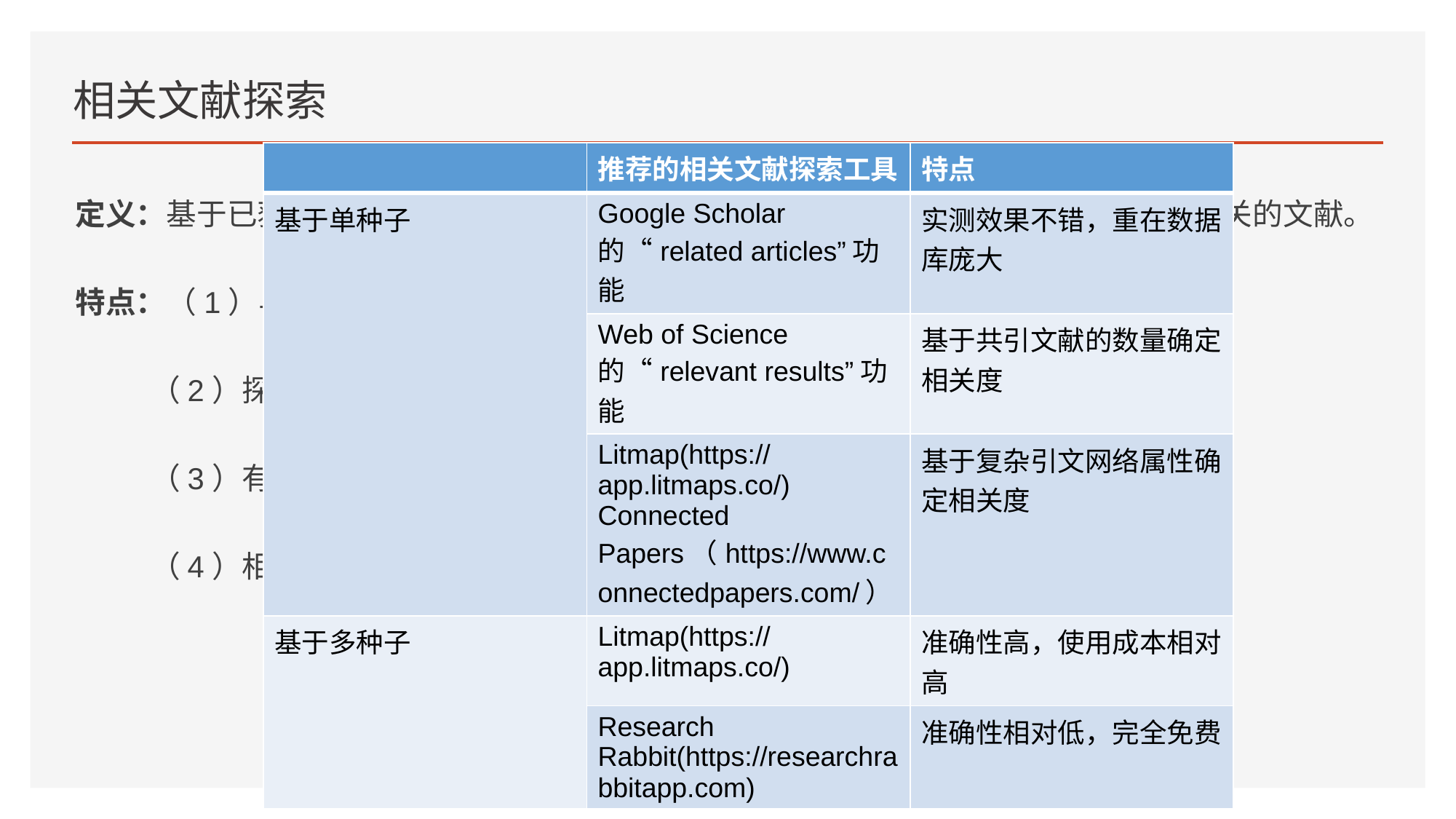

# 相关文献探索
|  | 推荐的相关文献探索工具 | 特点 |
| --- | --- | --- |
| 基于单种子 | Google Scholar的“related articles”功能 | 实测效果不错，重在数据库庞大 |
|  | Web of Science的“relevant results”功能 | 基于共引文献的数量确定相关度 |
|  | Litmap(https://app.litmaps.co/) Connected Papers（https://www.connectedpapers.com/） | 基于复杂引文网络属性确定相关度 |
| 基于多种子 | Litmap(https://app.litmaps.co/) | 准确性高，使用成本相对高 |
|  | Research Rabbit(https://researchrabbitapp.com) | 准确性相对低，完全免费 |
定义：基于已获取的相关文献，使用搜索工具的“关联/相似文献”功能来获取更多相关的文献。
特点：（1）与AI搜索和检索句搜索的结果互补
          （2）探索所积累的知识可以用来不断完善检索句
          （3）有助于问出更合适的问题
          （4）相对耗时更长